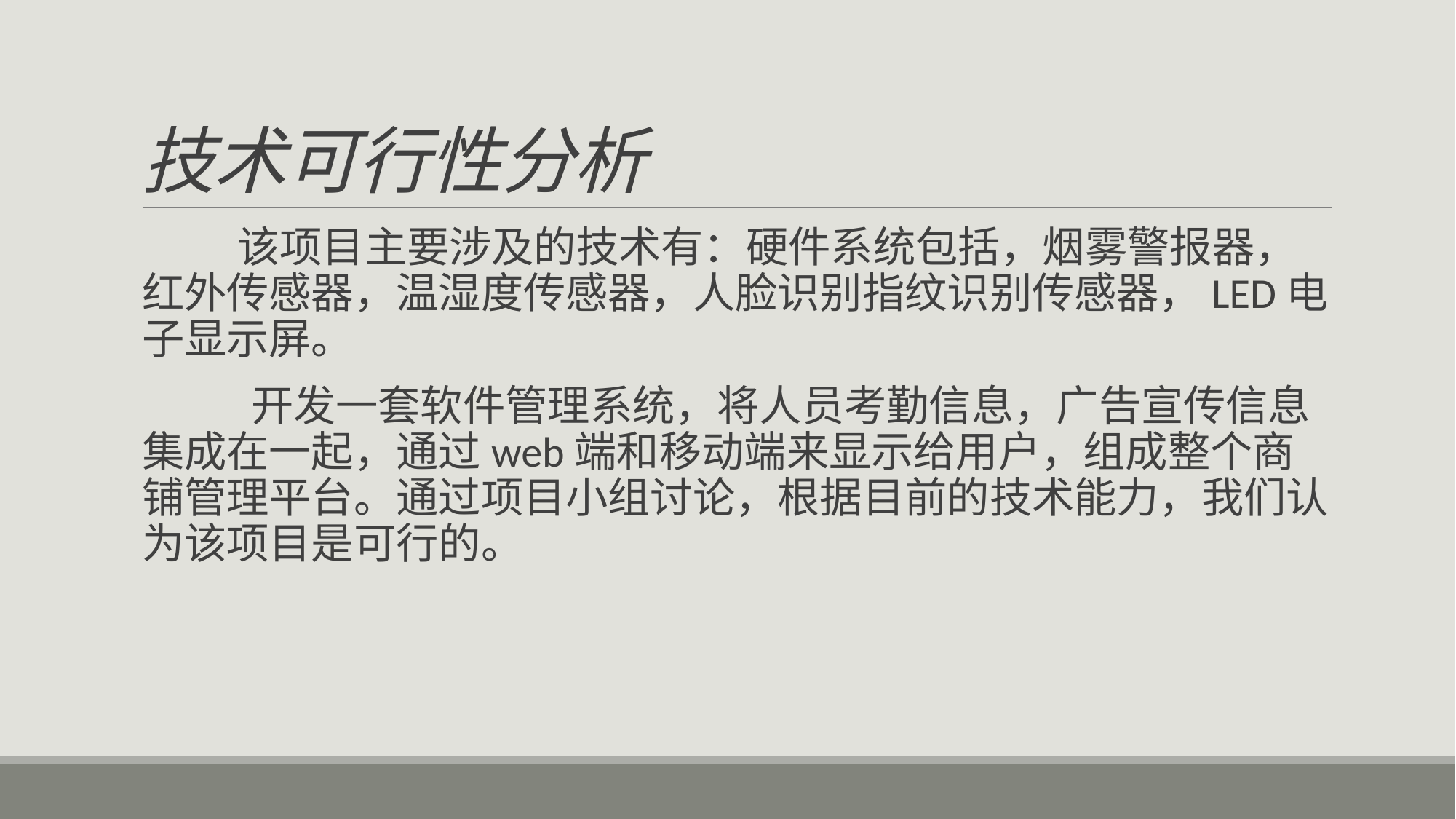

# 技术可行性分析
该项目主要涉及的技术有：硬件系统包括，烟雾警报器，红外传感器，温湿度传感器，人脸识别指纹识别传感器，LED电子显示屏。
	开发一套软件管理系统，将人员考勤信息，广告宣传信息集成在一起，通过web端和移动端来显示给用户，组成整个商铺管理平台。通过项目小组讨论，根据目前的技术能力，我们认为该项目是可行的。